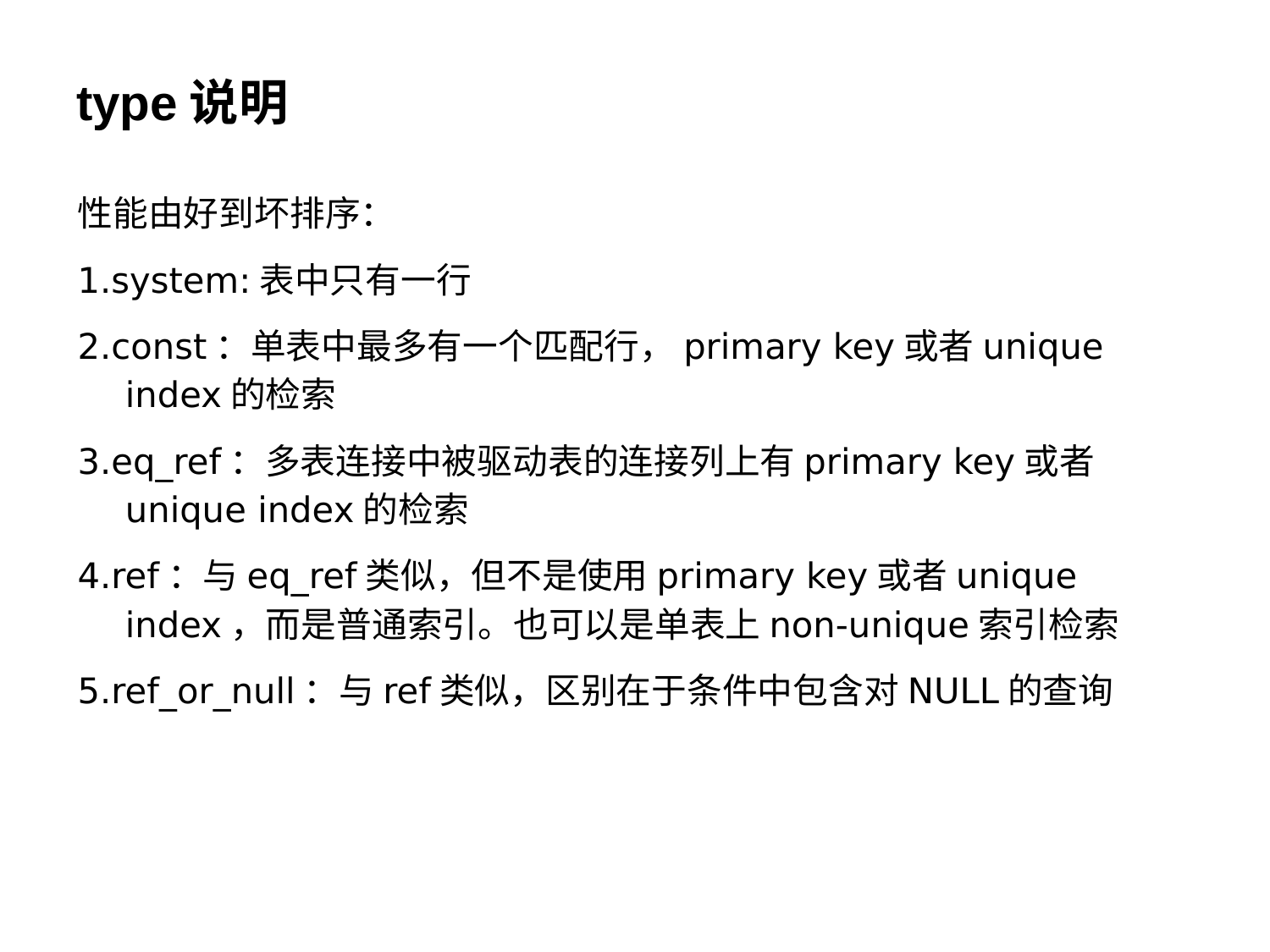

# type说明
性能由好到坏排序：
1.system:表中只有一行
2.const：单表中最多有一个匹配行，primary key或者unique index的检索
3.eq_ref：多表连接中被驱动表的连接列上有primary key或者unique index的检索
4.ref：与eq_ref类似，但不是使用primary key或者unique index，而是普通索引。也可以是单表上non-unique索引检索
5.ref_or_null：与ref类似，区别在于条件中包含对NULL的查询